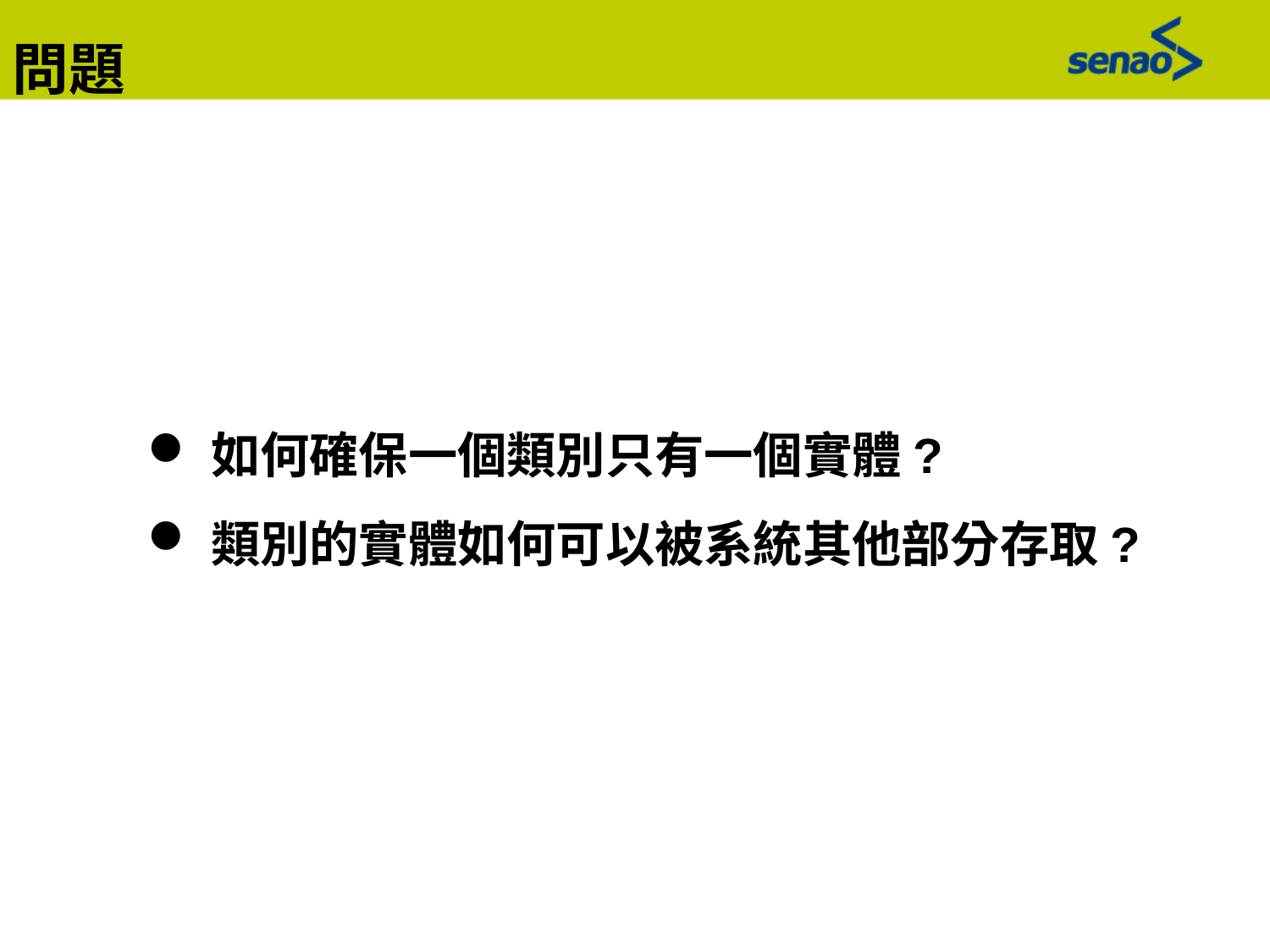

問題
如何確保一個類別只有一個實體?
類別的實體如何可以被系統其他部分存取?